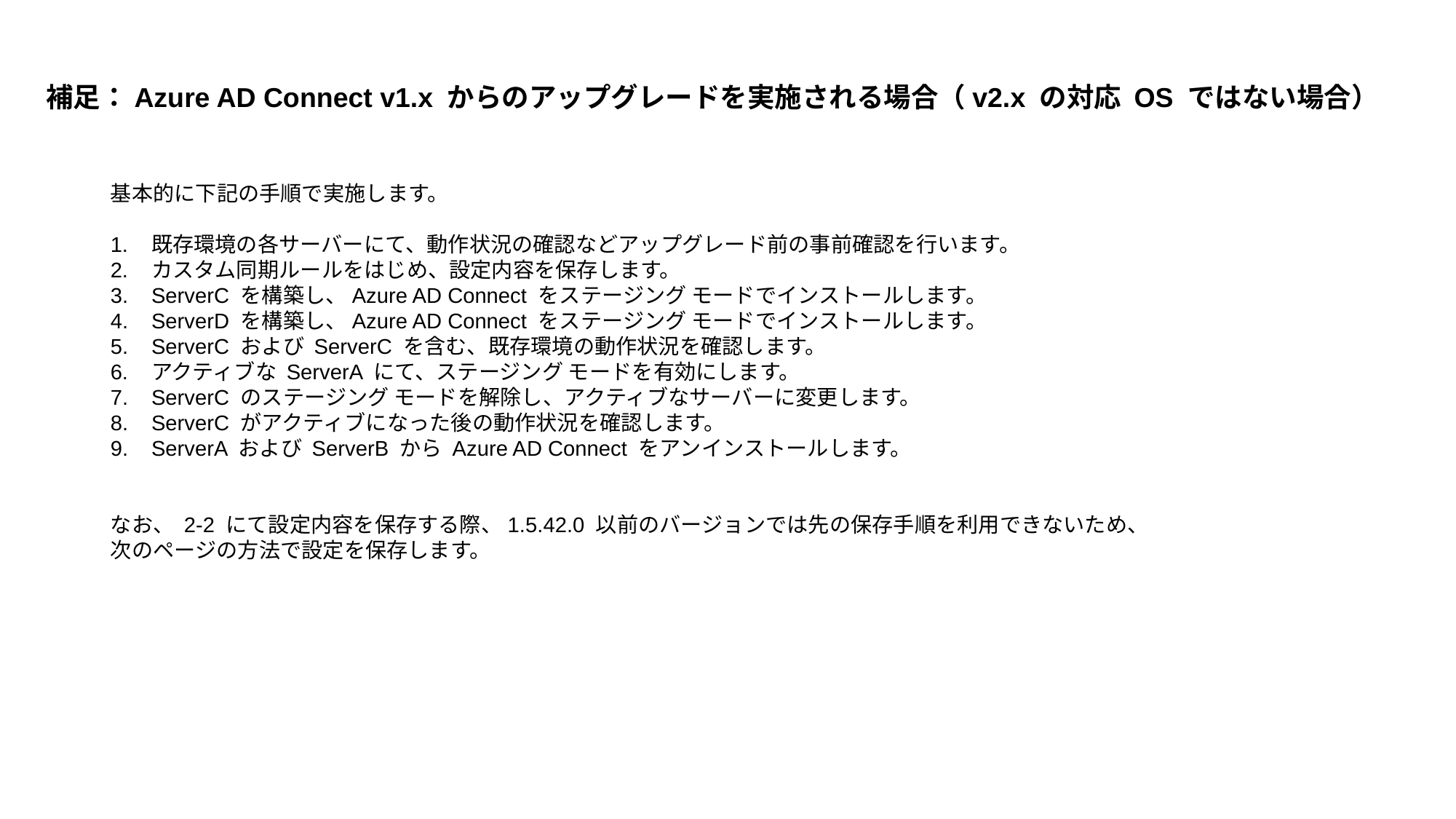

補足：Azure AD Connect v1.x からのアップグレードを実施される場合（v2.x の対応 OS ではない場合）

基本的に下記の手順で実施します。
既存環境の各サーバーにて、動作状況の確認などアップグレード前の事前確認を行います。
カスタム同期ルールをはじめ、設定内容を保存します。
ServerC を構築し、Azure AD Connect をステージング モードでインストールします。
ServerD を構築し、Azure AD Connect をステージング モードでインストールします。
ServerC および ServerC を含む、既存環境の動作状況を確認します。
アクティブな ServerA にて、ステージング モードを有効にします。
ServerC のステージング モードを解除し、アクティブなサーバーに変更します。
ServerC がアクティブになった後の動作状況を確認します。
ServerA および ServerB から Azure AD Connect をアンインストールします。

なお、 2-2 にて設定内容を保存する際、1.5.42.0 以前のバージョンでは先の保存手順を利用できないため、次のページの方法で設定を保存します。